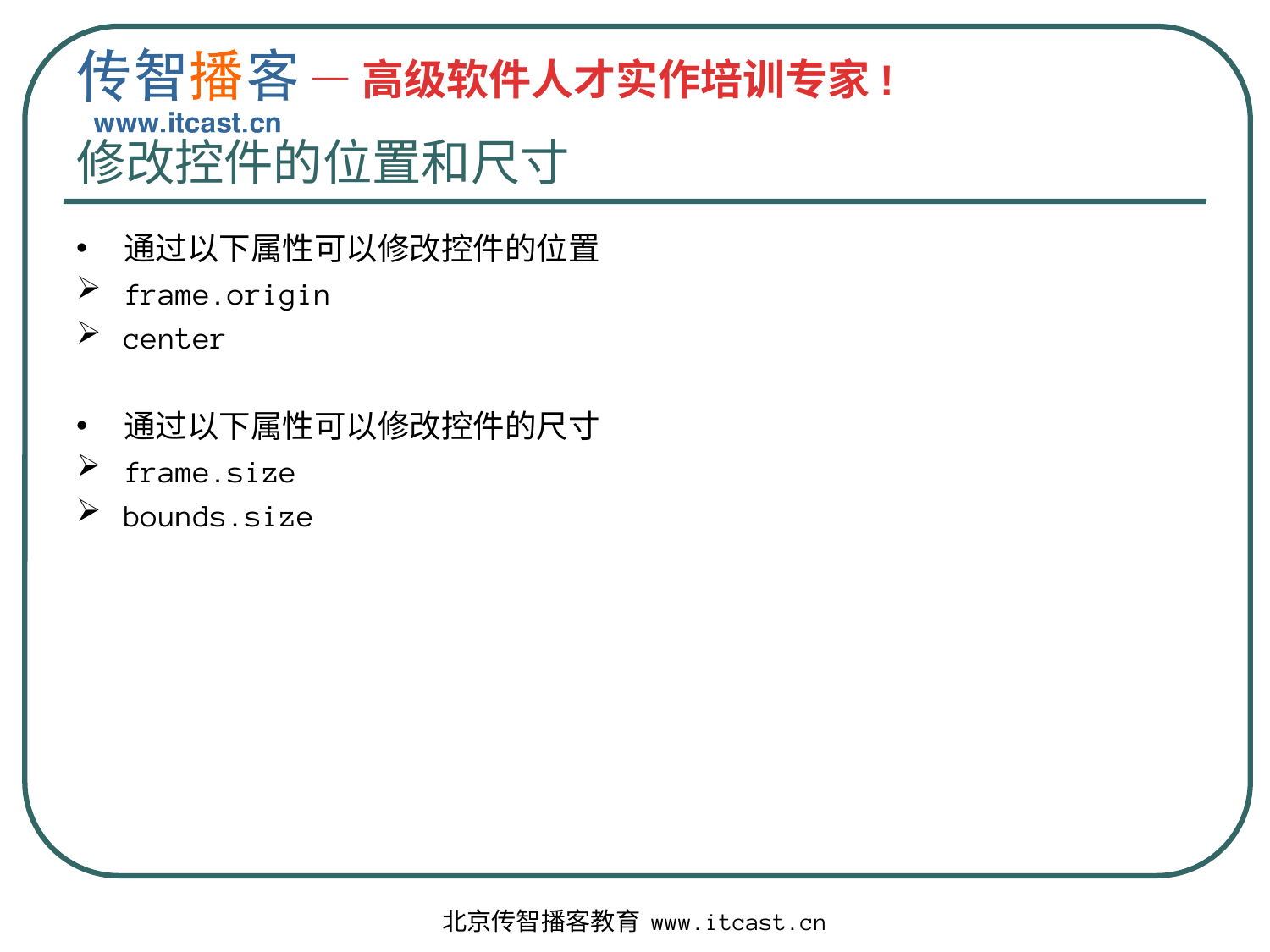

# 修改控件的位置和尺寸
通过以下属性可以修改控件的位置
frame.origin
center

通过以下属性可以修改控件的尺寸
frame.size
bounds.size